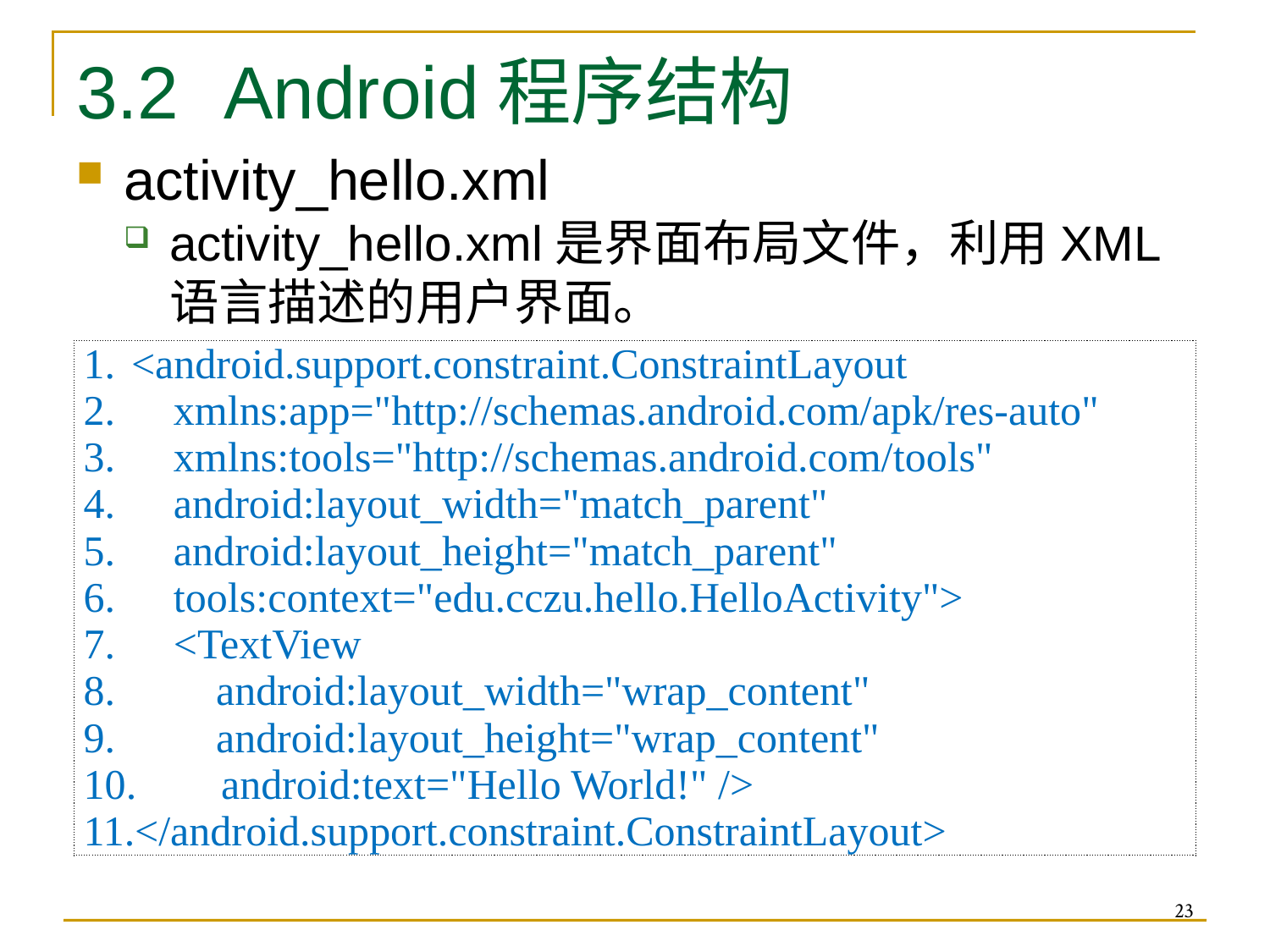

# 3.2 Android程序结构
activity_hello.xml
activity_hello.xml是界面布局文件，利用XML语言描述的用户界面。
| <android.support.constraint.ConstraintLayout xmlns:app="http://schemas.android.com/apk/res-auto" xmlns:tools="http://schemas.android.com/tools" android:layout\_width="match\_parent" android:layout\_height="match\_parent" tools:context="edu.cczu.hello.HelloActivity"> <TextView android:layout\_width="wrap\_content" android:layout\_height="wrap\_content" android:text="Hello World!" /> </android.support.constraint.ConstraintLayout> |
| --- |
23